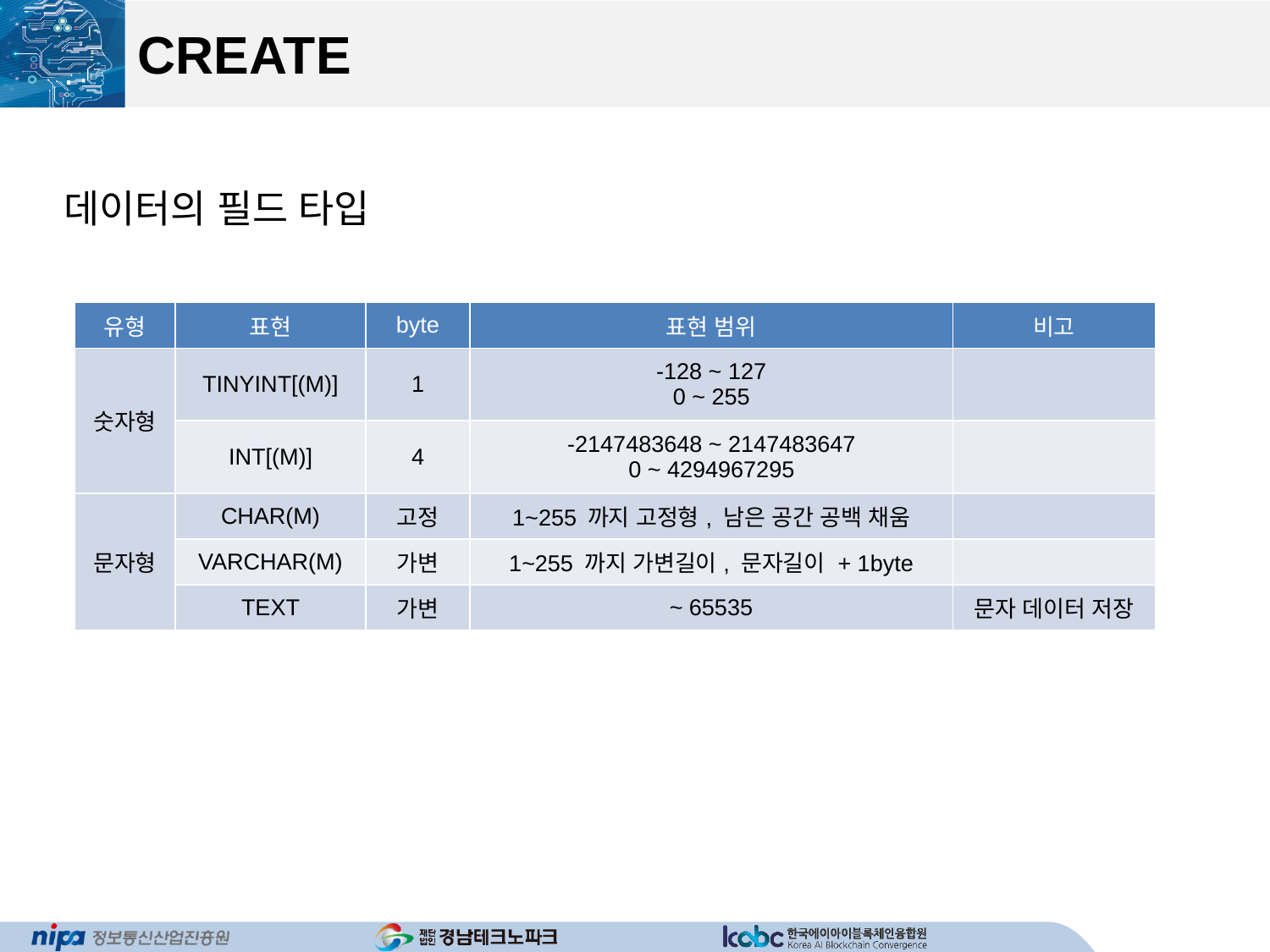

# CREATE
데이터의 필드 타입

| 유형 | 표현 | byte | 표현 범위 | 비고 |
| --- | --- | --- | --- | --- |
| 숫자형 | TINYINT[(M)] | 1 | -128 ~ 127 0 ~ 255 |  |
|  | INT[(M)] | 4 | -2147483648 ~ 2147483647 0 ~ 4294967295 |  |
| 문자형 | CHAR(M) | 고정 | 1~255 까지 고정형, 남은 공간 공백 채움 |  |
|  | VARCHAR(M) | 가변 | 1~255 까지 가변길이, 문자길이 + 1byte |  |
|  | TEXT | 가변 | ~ 65535 | 문자 데이터 저장 |